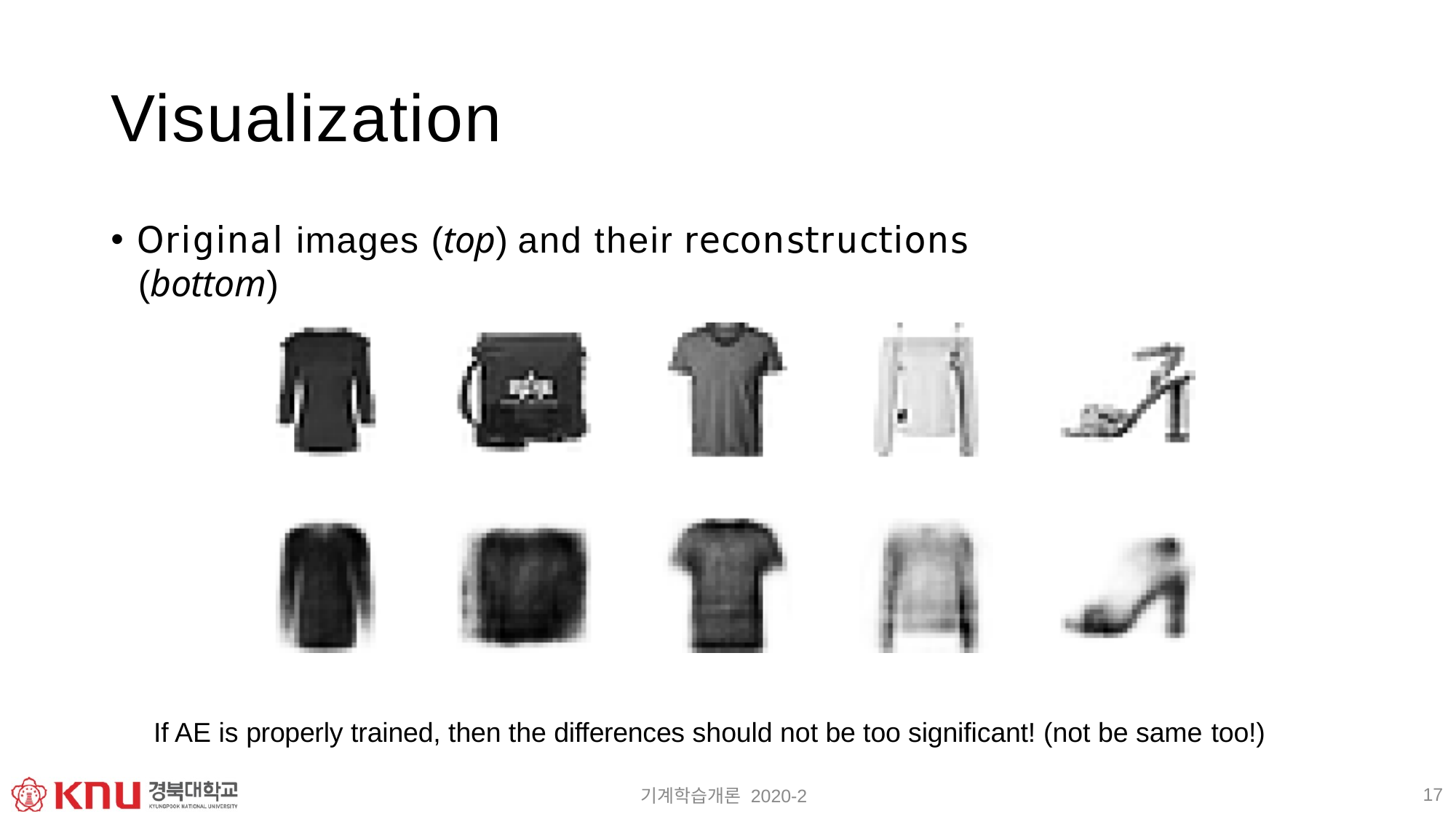

# Visualization
Original images (top) and their reconstructions (bottom)

If AE is properly trained, then the differences should not be too significant! (not be same too!)
17
기계학습개론 2020-2